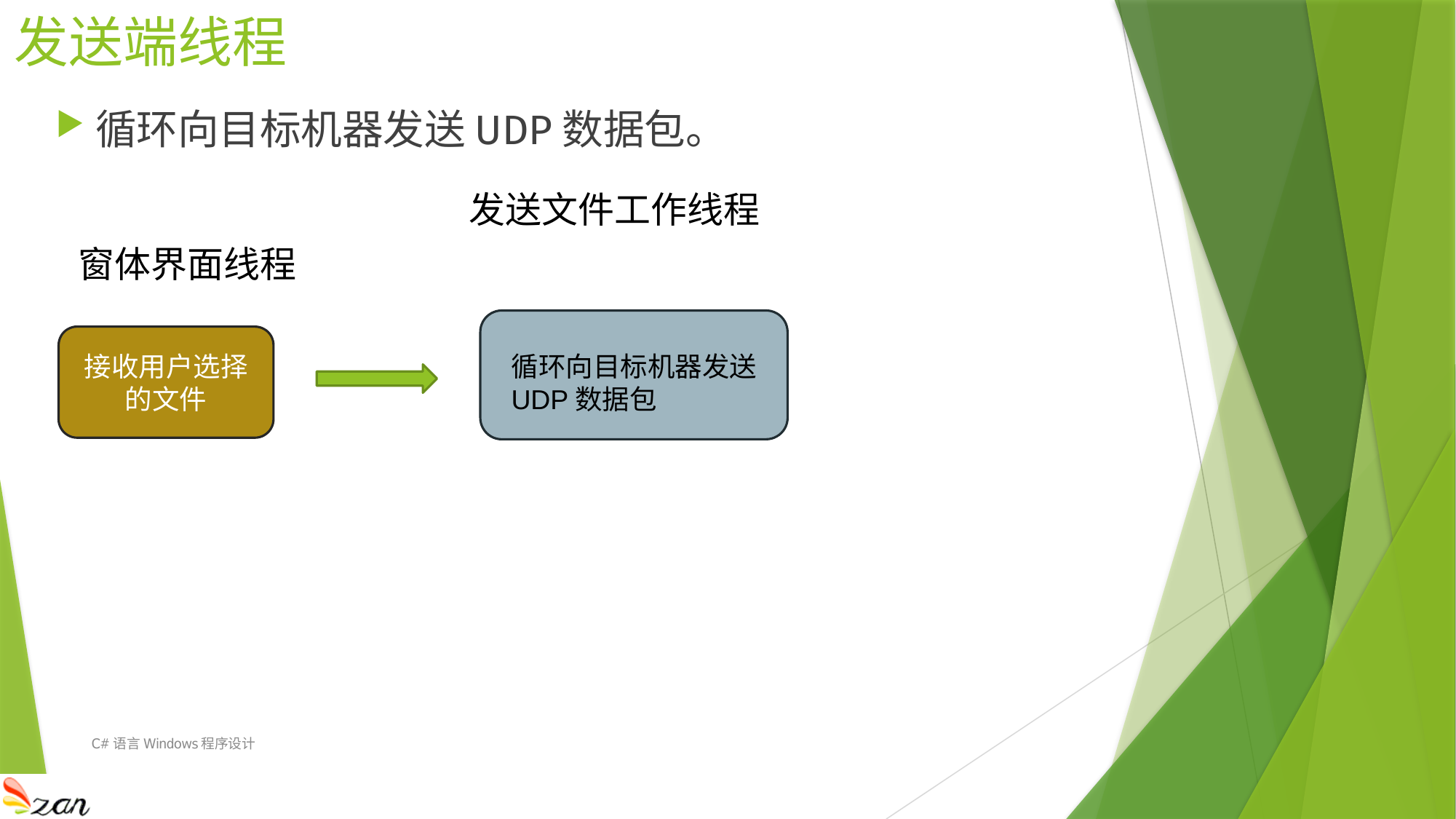

# 发送端线程
循环向目标机器发送UDP数据包。
发送文件工作线程
窗体界面线程

接收用户选择的文件
循环向目标机器发送
UDP数据包

C#语言Windows程序设计